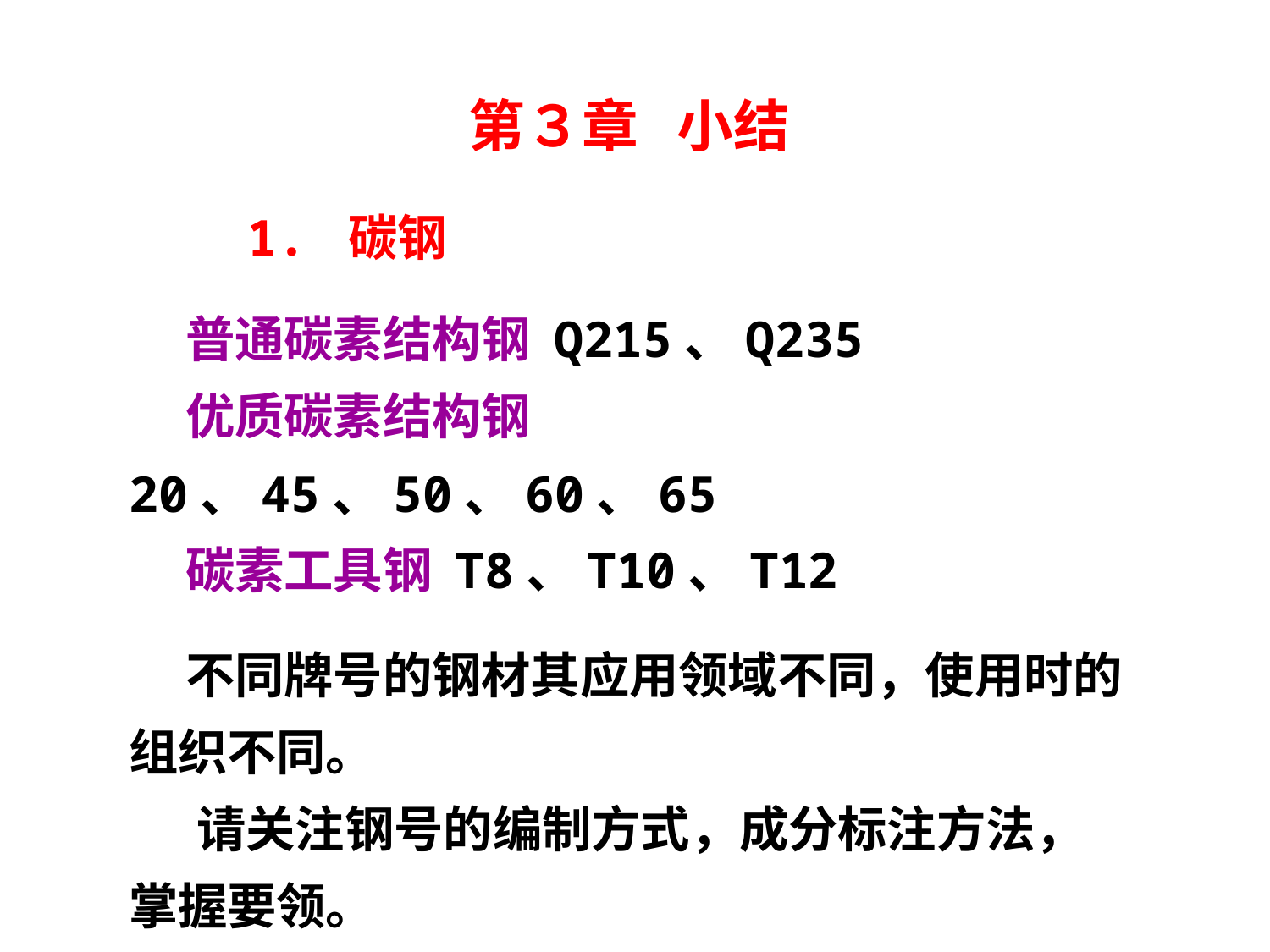

第３章   小结

    1. 碳钢

    普通碳素结构钢 Q215、Q235
    优质碳素结构钢 20、45、50、60、65
    碳素工具钢 T8、T10、T12

    不同牌号的钢材其应用领域不同，使用时的组织不同。
     请关注钢号的编制方式，成分标注方法，掌握要领。